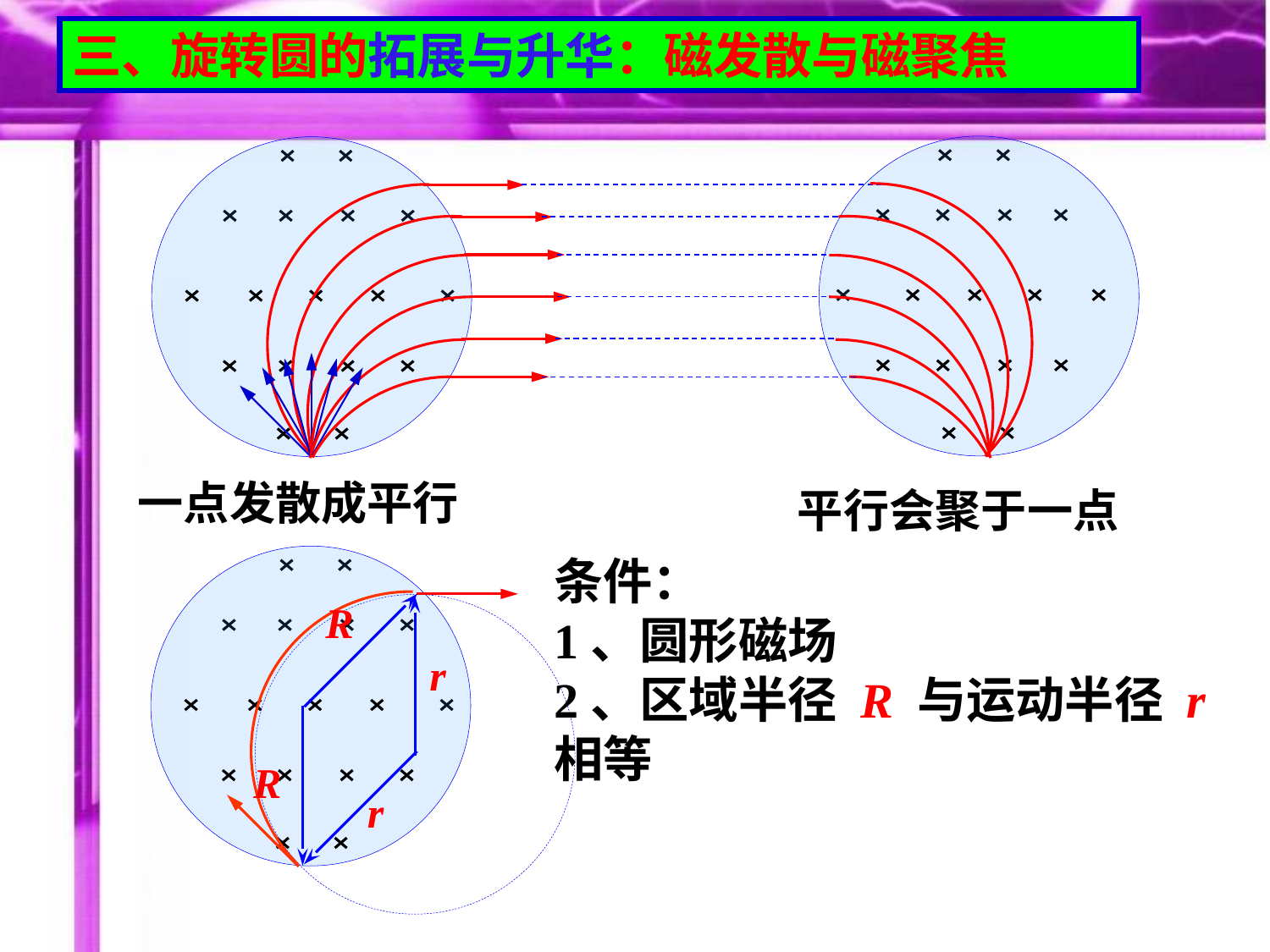

三、旋转圆的拓展与升华：磁发散与磁聚焦

一点发散成平行
平行会聚于一点
条件：
1、圆形磁场
2、区域半径 R 与运动半径 r 相等

R

r
R
r